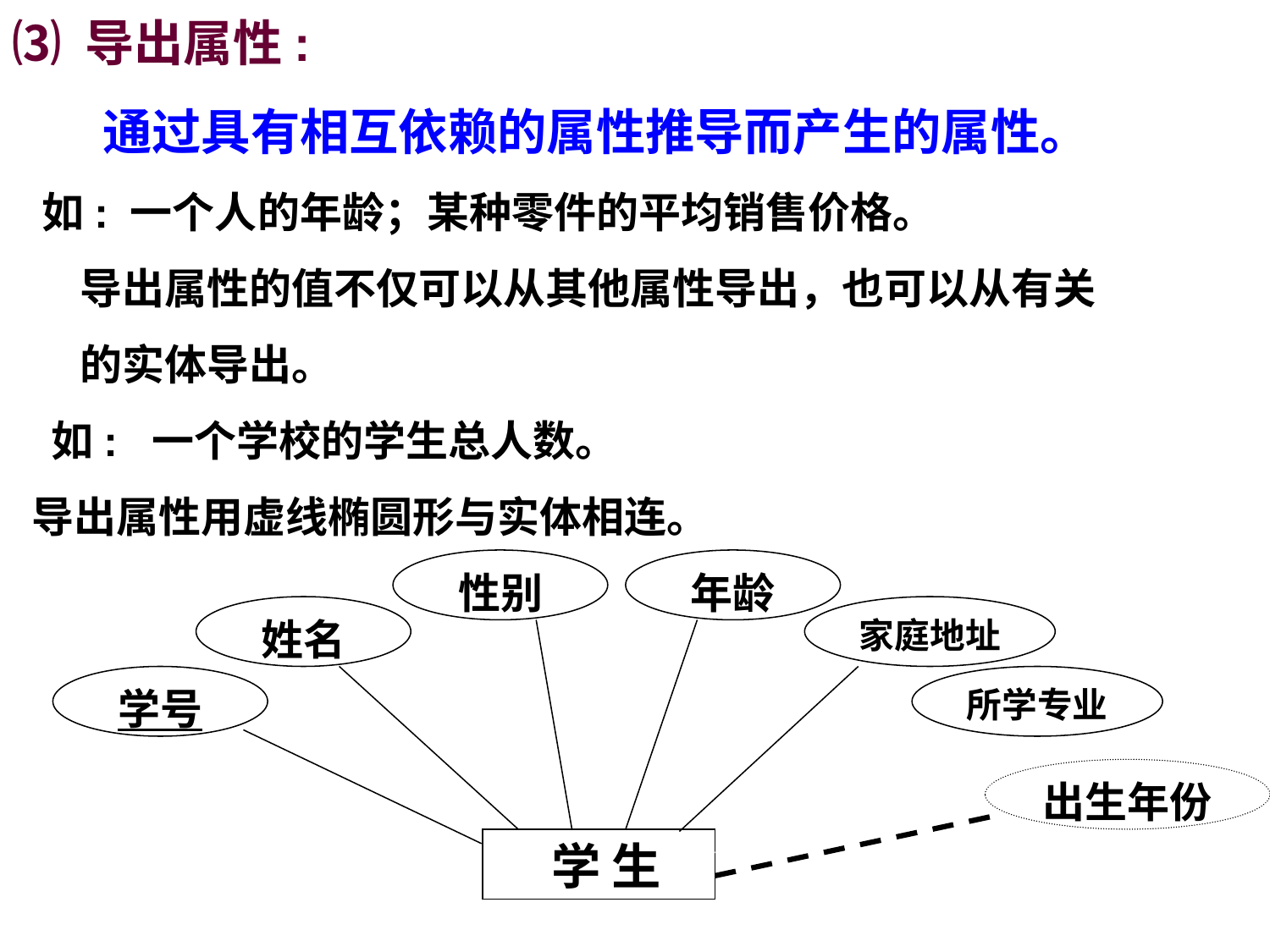

⑶ 导出属性:
       通过具有相互依赖的属性推导而产生的属性。
  如: 一个人的年龄；某种零件的平均销售价格。
      导出属性的值不仅可以从其他属性导出，也可以从有关
      的实体导出。
   如:  一个学校的学生总人数。
 导出属性用虚线椭圆形与实体相连。

性别
年龄
姓名
家庭地址

学号

所学专业
    学 生

出生年份